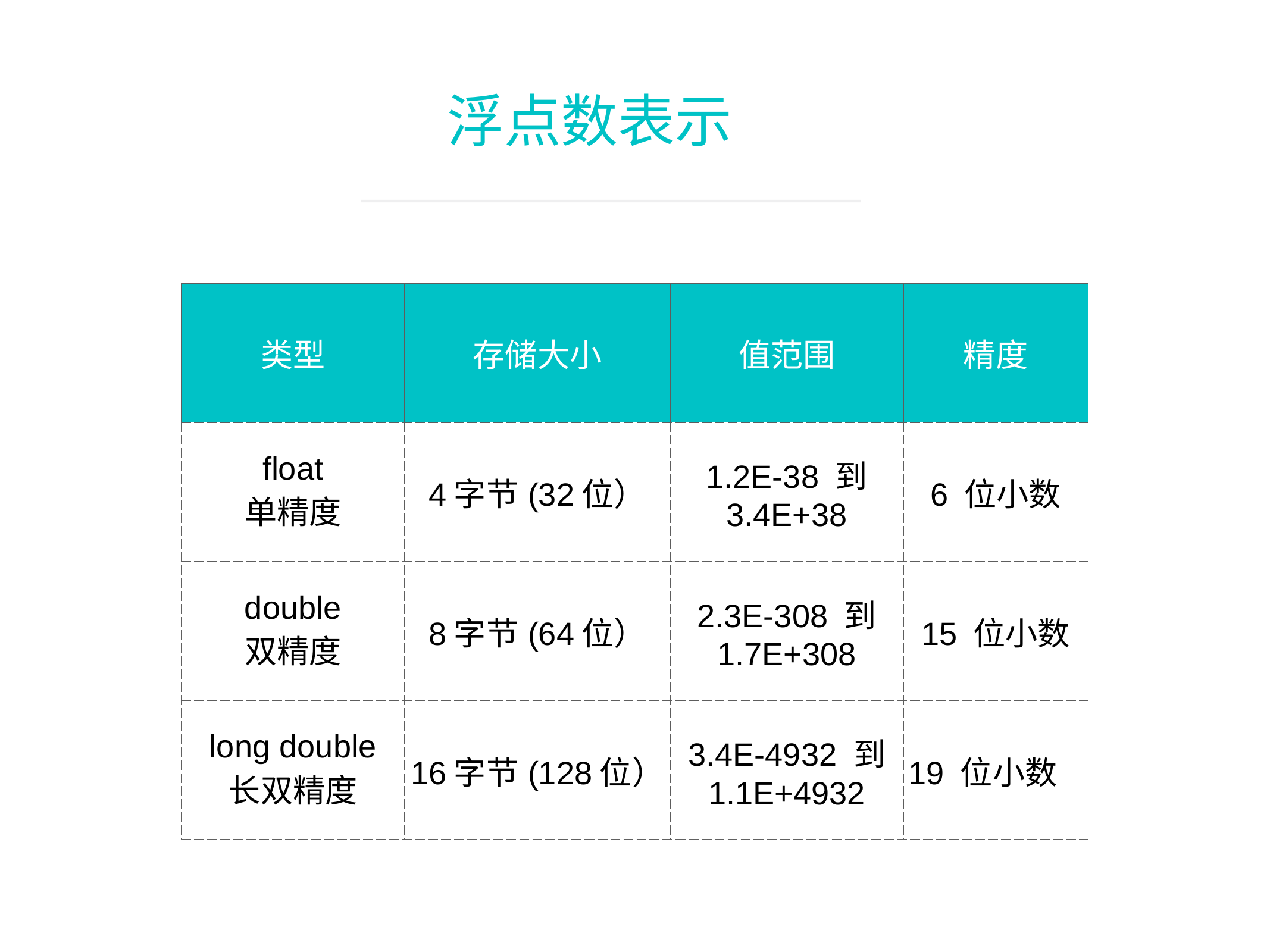

浮点数表示

| 类型 | 存储大小 | 值范围 | 精度 |
| --- | --- | --- | --- |
| float 单精度 | 4字节(32位） | 1.2E-38 到 3.4E+38 | 6 位小数 |
| double 双精度 | 8字节(64位） | 2.3E-308 到 1.7E+308 | 15 位小数 |
| long double 长双精度 | 16字节(128位） | 3.4E-4932 到 1.1E+4932 | 19 位小数 |